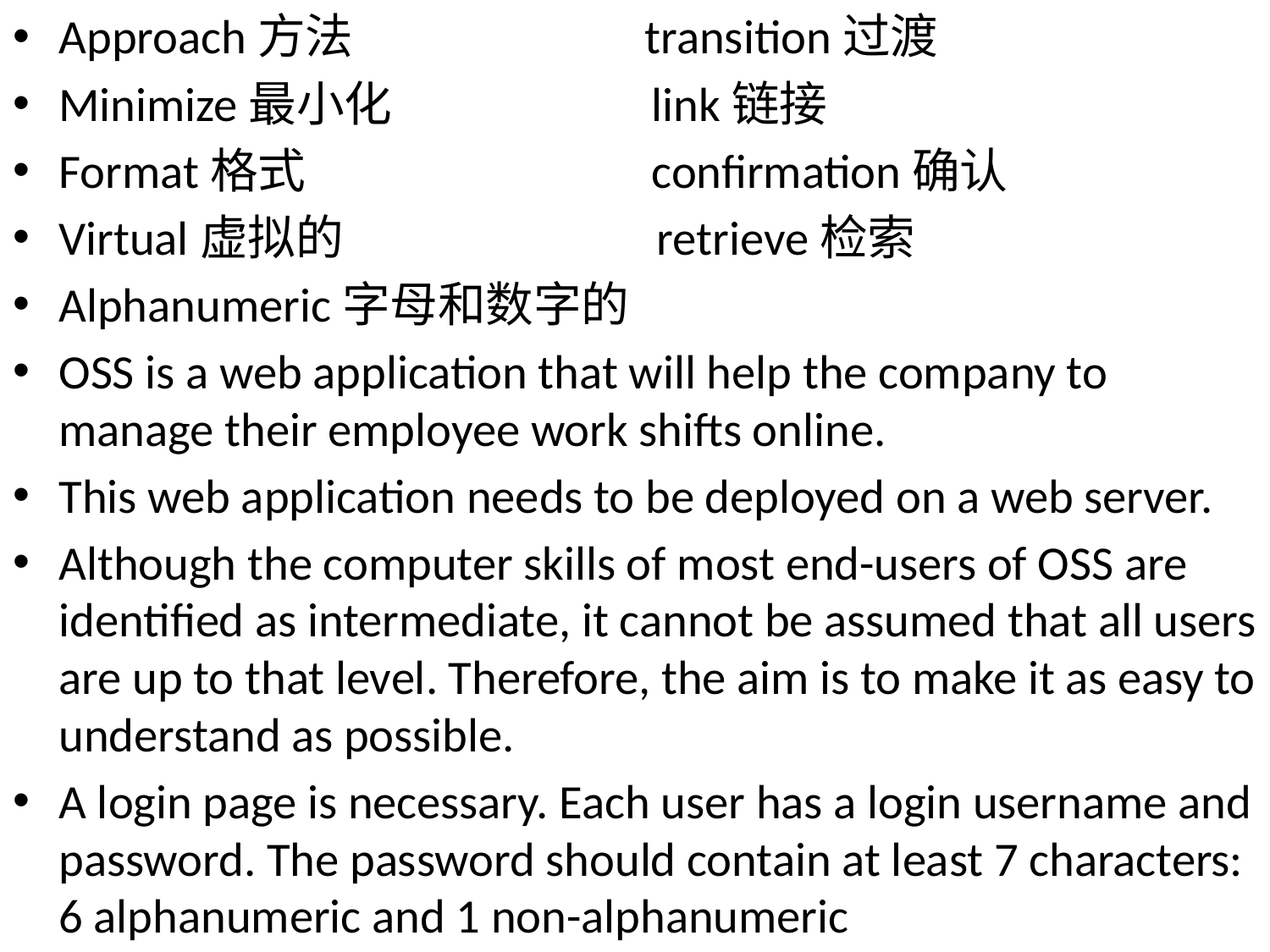

Approach方法                          transition过渡
Minimize最小化                       link链接
Format格式                               confirmation确认
Virtual虚拟的                            retrieve检索
Alphanumeric字母和数字的
OSS is a web application that will help the company to manage their employee work shifts online.
This web application needs to be deployed on a web server.
Although the computer skills of most end-users of OSS are identified as intermediate, it cannot be assumed that all users are up to that level. Therefore, the aim is to make it as easy to understand as possible.
A login page is necessary. Each user has a login username and password. The password should contain at least 7 characters: 6 alphanumeric and 1 non-alphanumeric